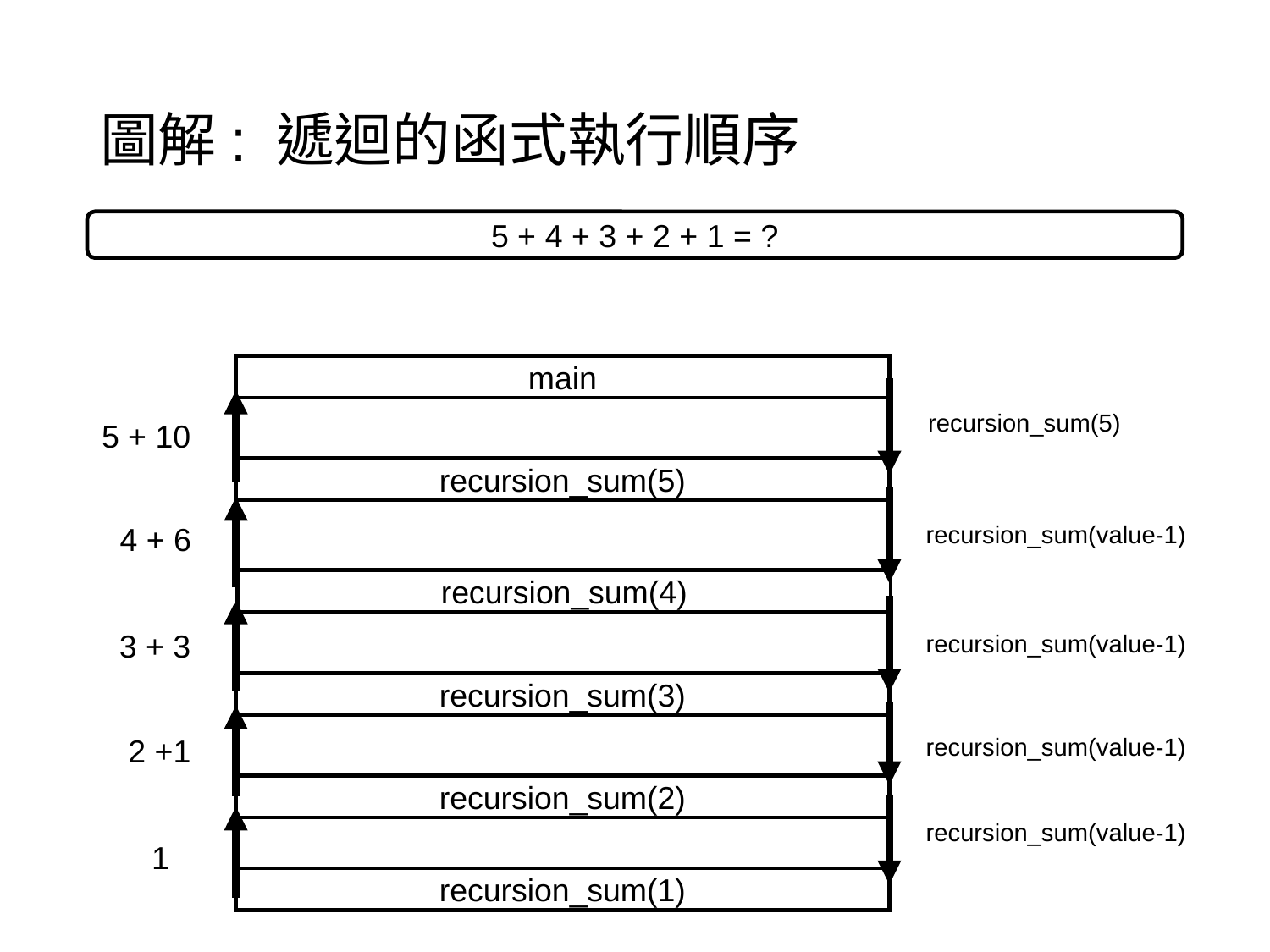

# 圖解: 遞迴的函式執行順序
5 + 4 + 3 + 2 + 1 = ?
main
recursion_sum(5)
5 + 10
recursion_sum(5)
recursion_sum(value-1)
4 + 6
recursion_sum(4)
3 + 3
recursion_sum(value-1)
recursion_sum(3)
recursion_sum(value-1)
2 +1
recursion_sum(2)
recursion_sum(value-1)
1
recursion_sum(1)